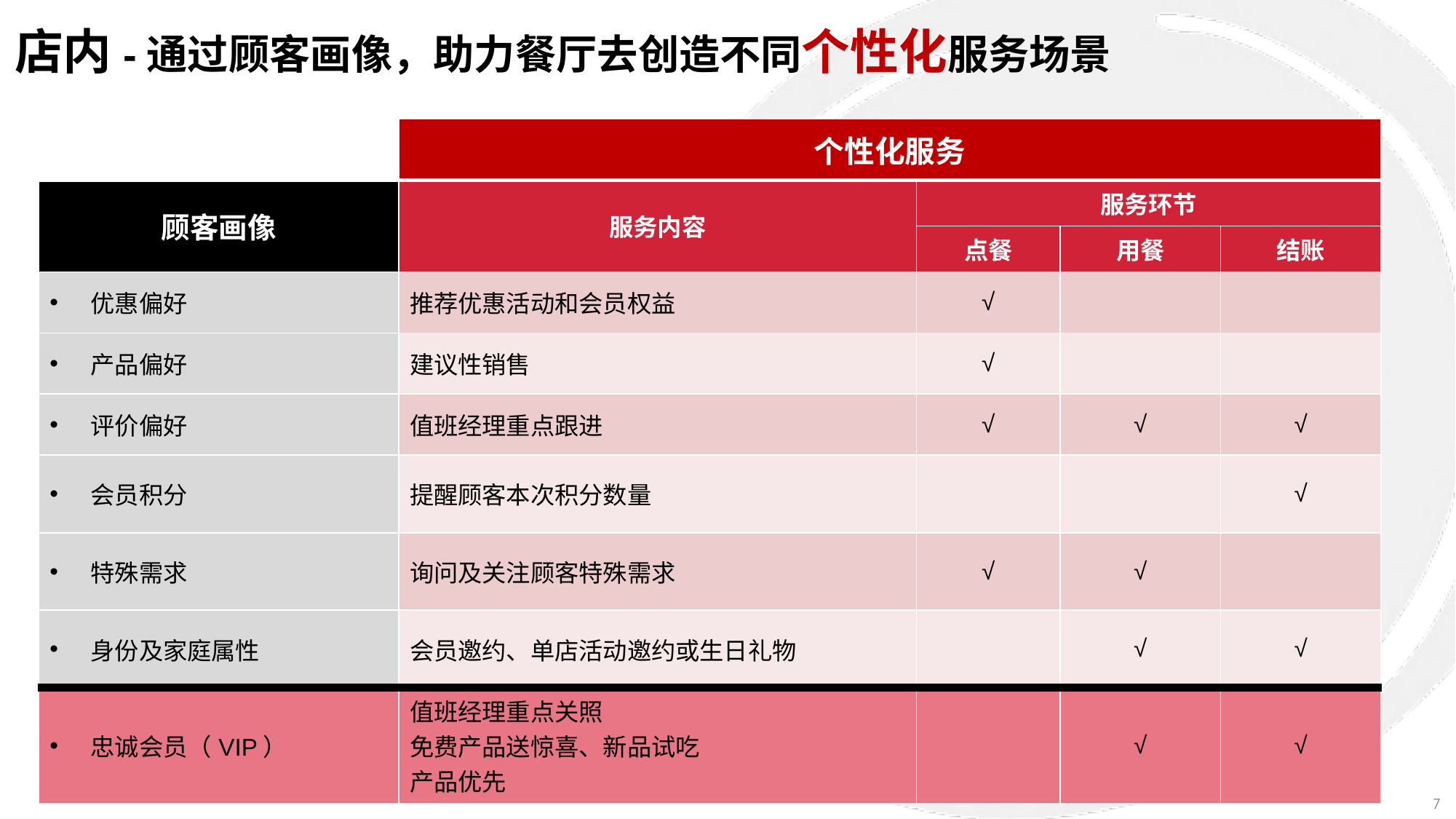

# 店内-通过顾客画像，助力餐厅去创造不同个性化服务场景
|  | 个性化服务 |  |  |  |
| --- | --- | --- | --- | --- |
| 顾客画像 | 服务内容 | 服务环节 |  |  |
|  |  | 点餐 | 用餐 | 结账 |
| 优惠偏好 | 推荐优惠活动和会员权益 | √ |  |  |
| 产品偏好 | 建议性销售 | √ |  |  |
| 评价偏好 | 值班经理重点跟进 | √ | √ | √ |
| 会员积分 | 提醒顾客本次积分数量 |  |  | √ |
| 特殊需求 | 询问及关注顾客特殊需求 | √ | √ |  |
| 身份及家庭属性 | 会员邀约、单店活动邀约或生日礼物 |  | √ | √ |
| 忠诚会员（VIP） | 值班经理重点关照 免费产品送惊喜、新品试吃 产品优先 |  | √ | √ |